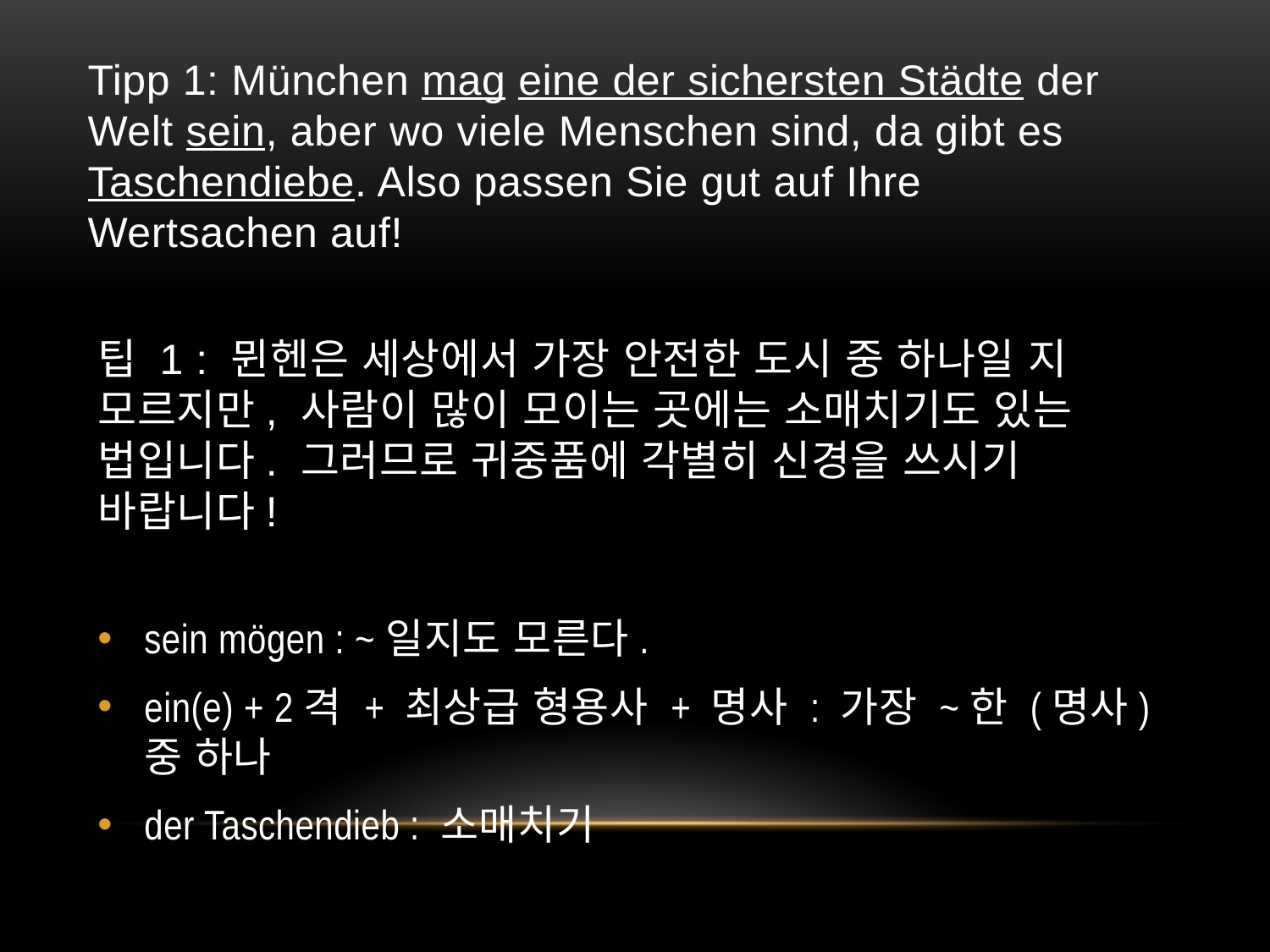

Tipp 1: München mag eine der sichersten Städte der Welt sein, aber wo viele Menschen sind, da gibt es Taschendiebe. Also passen Sie gut auf Ihre Wertsachen auf!
팁 1 : 뮌헨은 세상에서 가장 안전한 도시 중 하나일 지 모르지만, 사람이 많이 모이는 곳에는 소매치기도 있는 법입니다. 그러므로 귀중품에 각별히 신경을 쓰시기 바랍니다!
sein mögen : ~일지도 모른다.
ein(e) + 2격 + 최상급 형용사 + 명사 : 가장 ~한 (명사) 중 하나
der Taschendieb : 소매치기